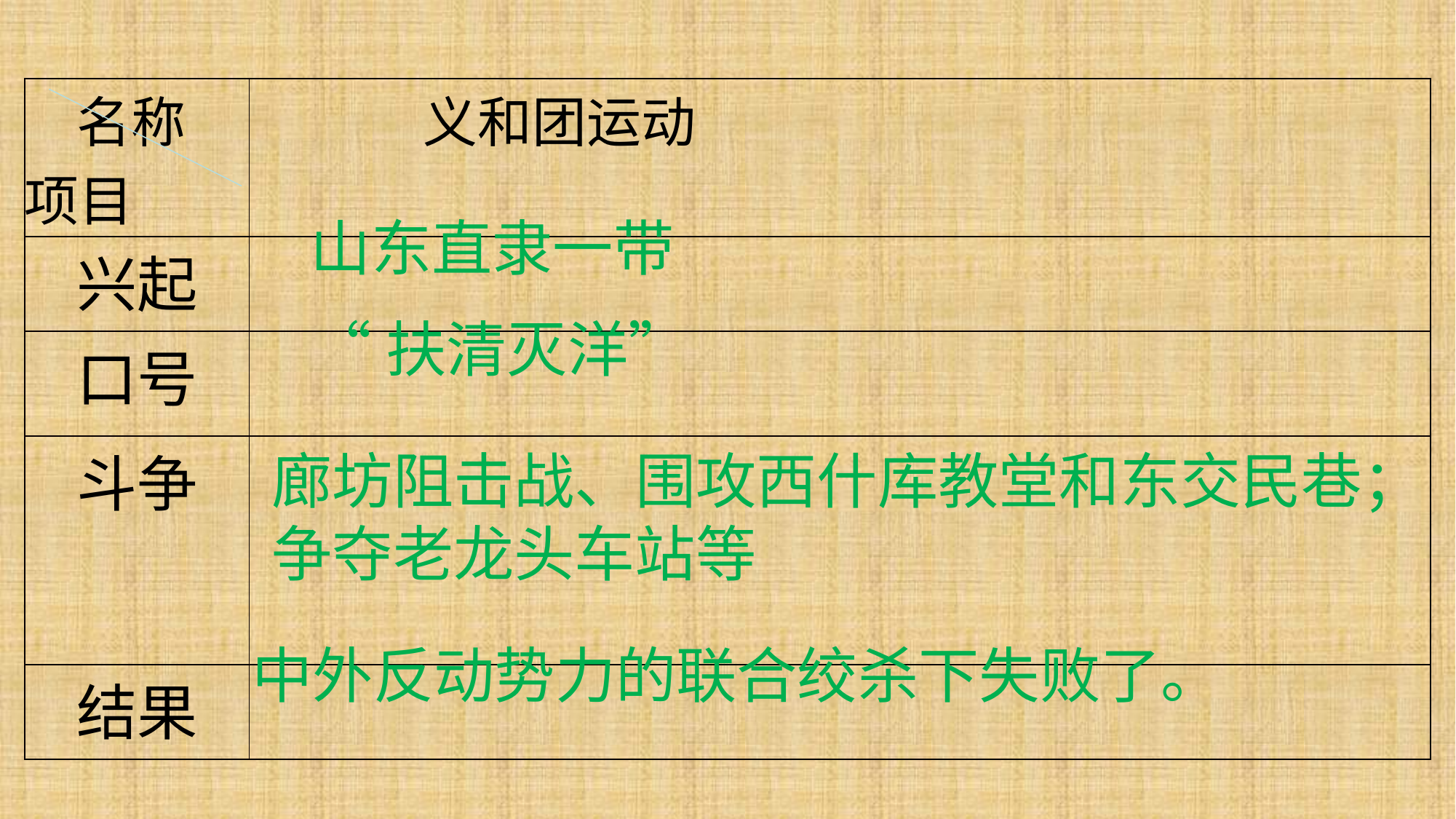

| 名称 项目 | 义和团运动 |
| --- | --- |
| 兴起 |  |
| 口号 |  |
| 斗争 |  |
| 结果 |  |
山东直隶一带
“扶清灭洋”
廊坊阻击战、围攻西什库教堂和东交民巷；争夺老龙头车站等
中外反动势力的联合绞杀下失败了。